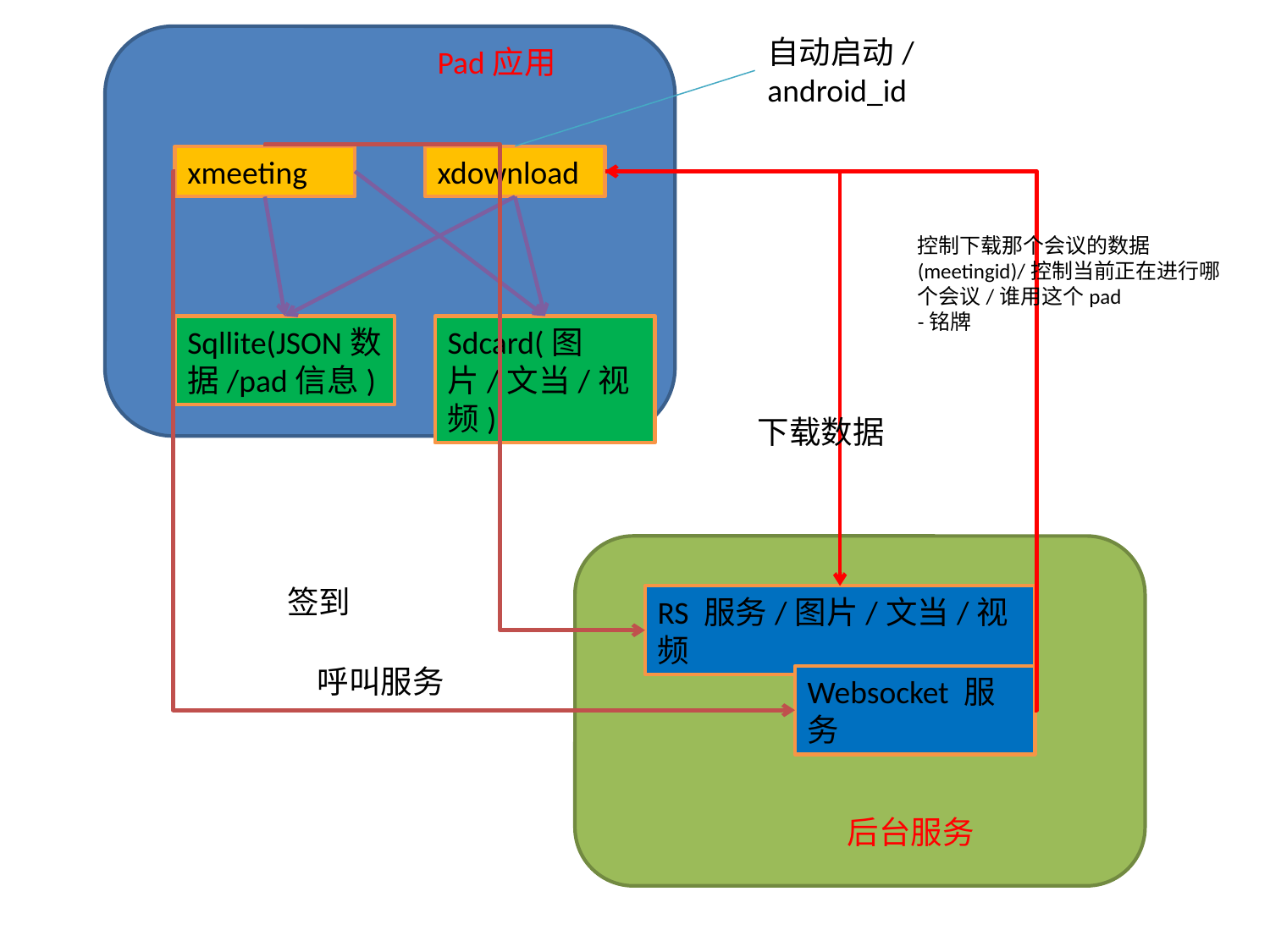

自动启动/android_id
Pad应用
xmeeting
xdownload
控制下载那个会议的数据(meetingid)/控制当前正在进行哪个会议/谁用这个pad
-铭牌
Sqllite(JSON数据/pad信息)
Sdcard(图片/文当/视频)
下载数据

签到
RS 服务/图片/文当/视频
呼叫服务
Websocket 服务
后台服务